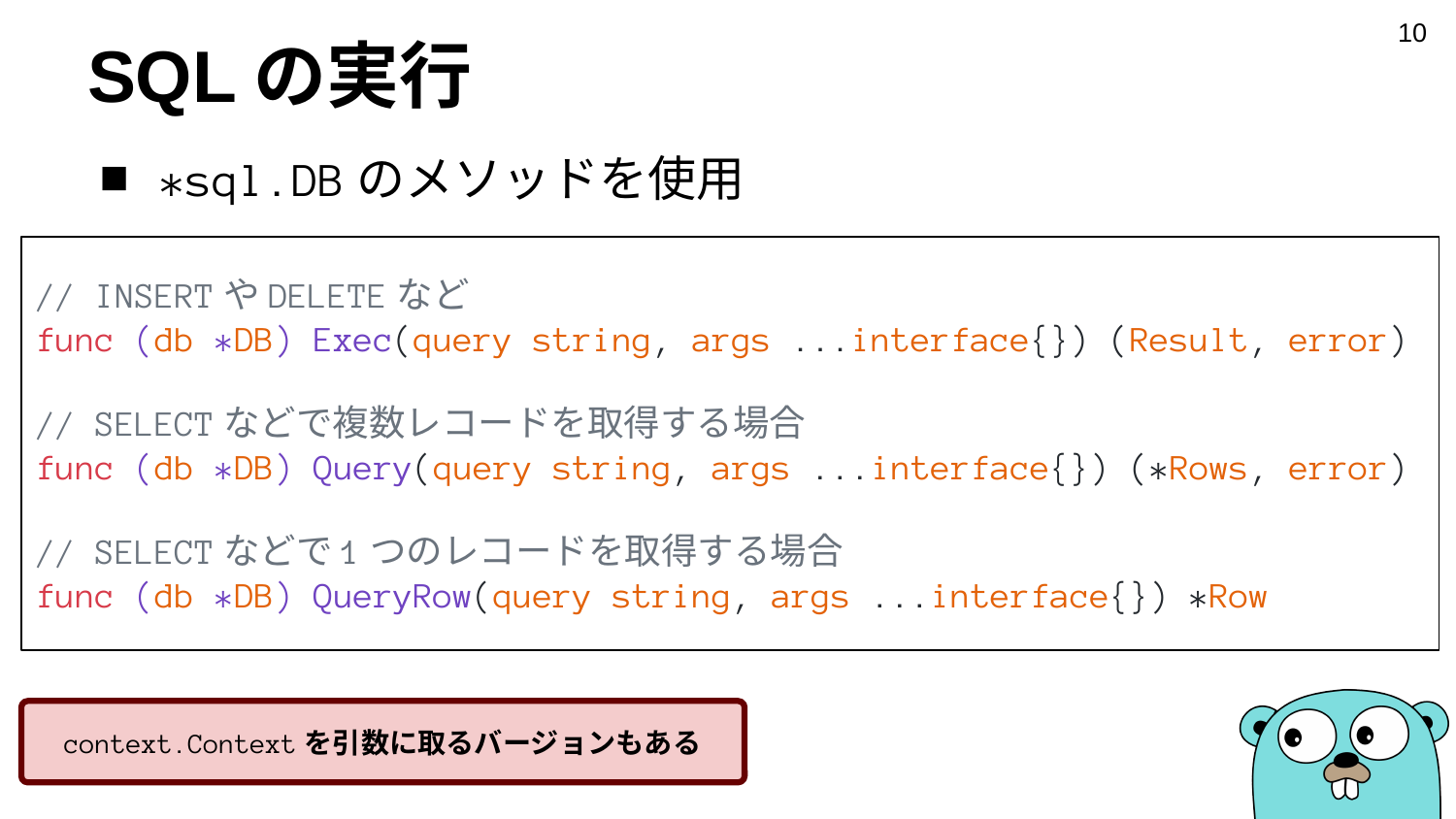

10
# SQLの実行
*sql.DBのメソッドを使用
// INSERTやDELETEなど
func (db *DB) Exec(query string, args ...interface{}) (Result, error)
// SELECTなどで複数レコードを取得する場合
func (db *DB) Query(query string, args ...interface{}) (*Rows, error)
// SELECTなどで1つのレコードを取得する場合
func (db *DB) QueryRow(query string, args ...interface{}) *Row
context.Contextを引数に取るバージョンもある